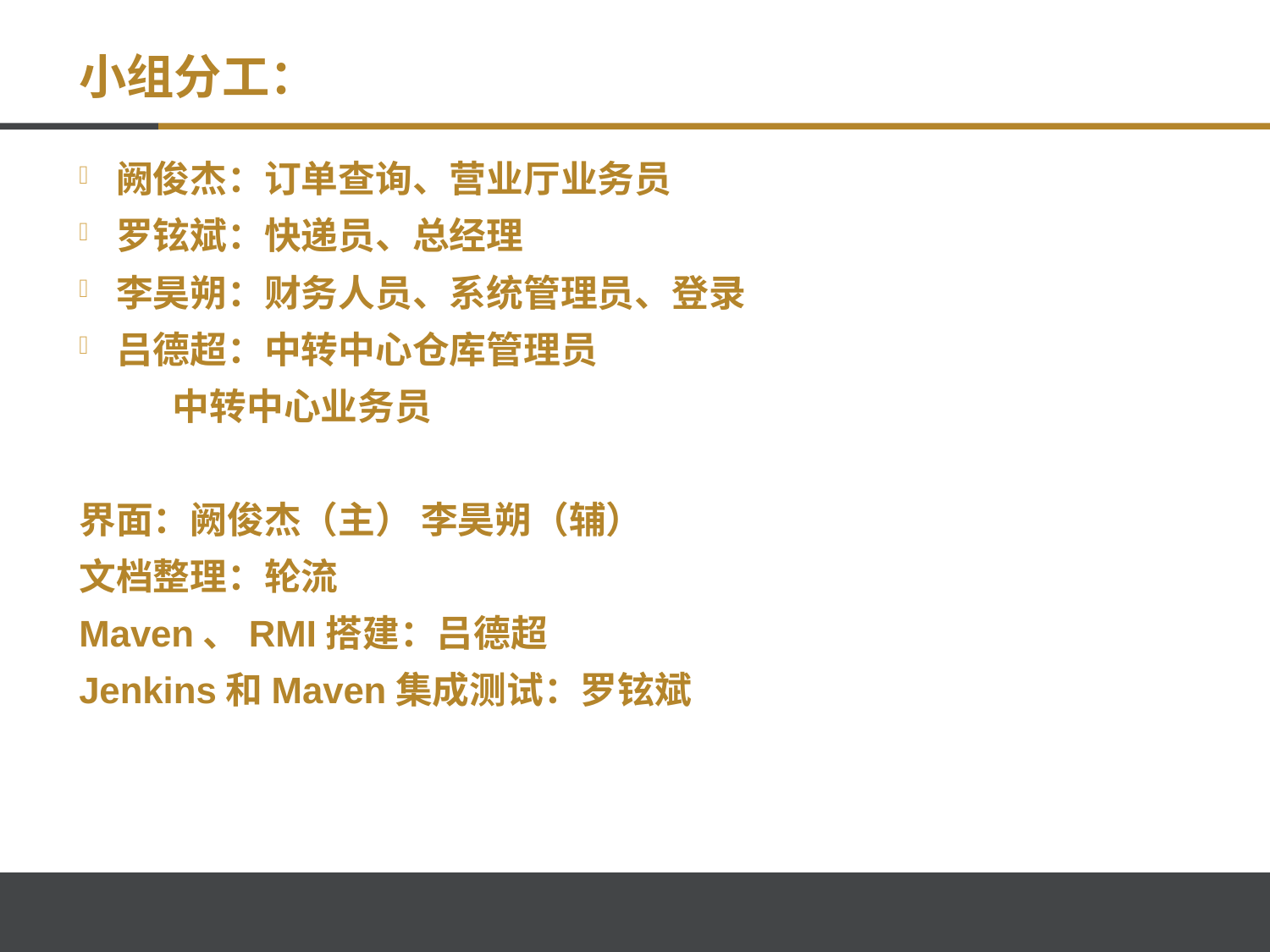

# 小组分工：
阙俊杰：订单查询、营业厅业务员
罗铉斌：快递员、总经理
李昊朔：财务人员、系统管理员、登录
吕德超：中转中心仓库管理员
          中转中心业务员

界面：阙俊杰（主） 李昊朔（辅）
文档整理：轮流
Maven、RMI搭建：吕德超
Jenkins和Maven集成测试：罗铉斌